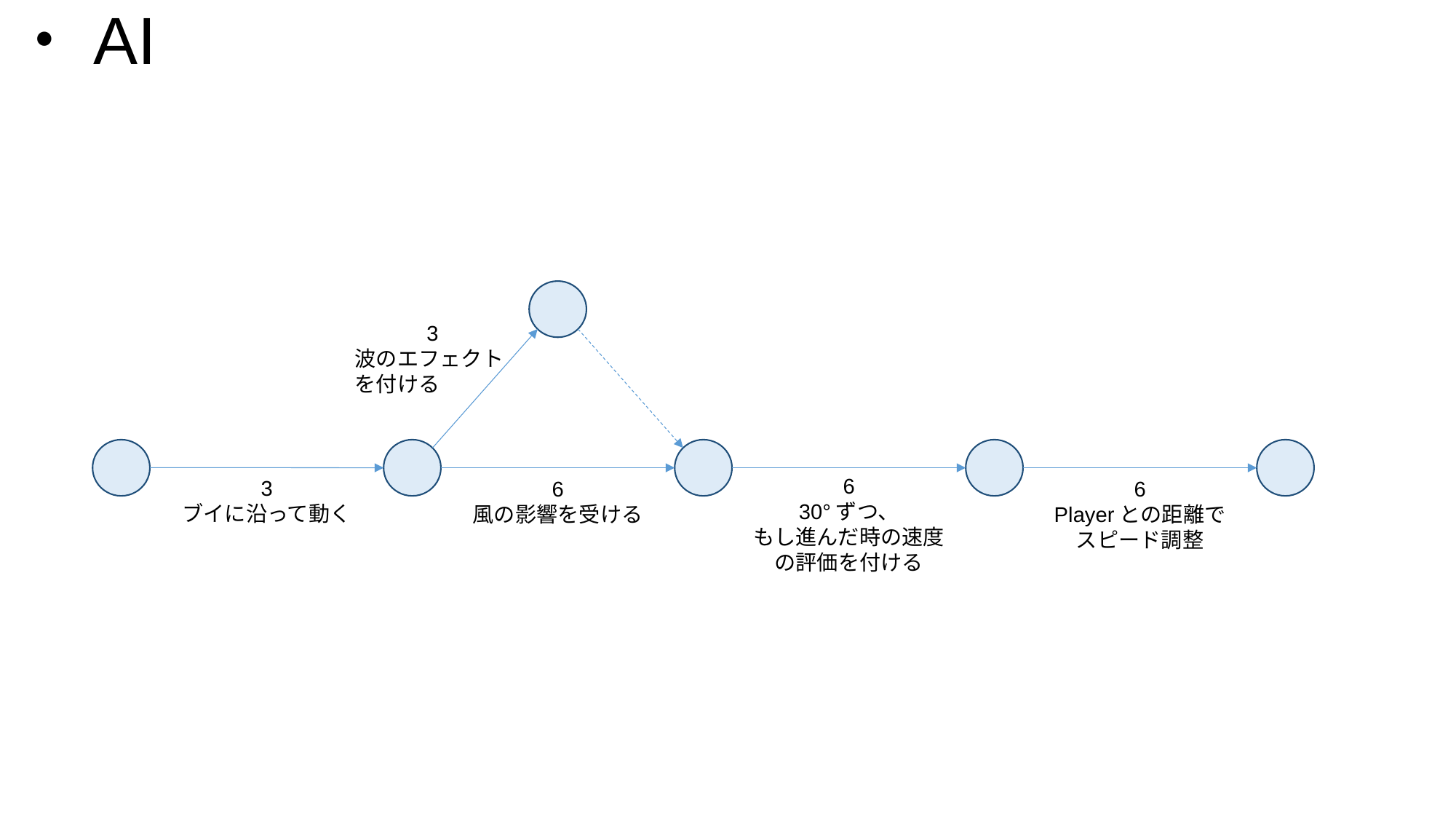

# ・AI

3
波のエフェクトを付ける

6
30°ずつ、
もし進んだ時の速度の評価を付ける
3
ブイに沿って動く
6
風の影響を受ける
6
Playerとの距離で
スピード調整